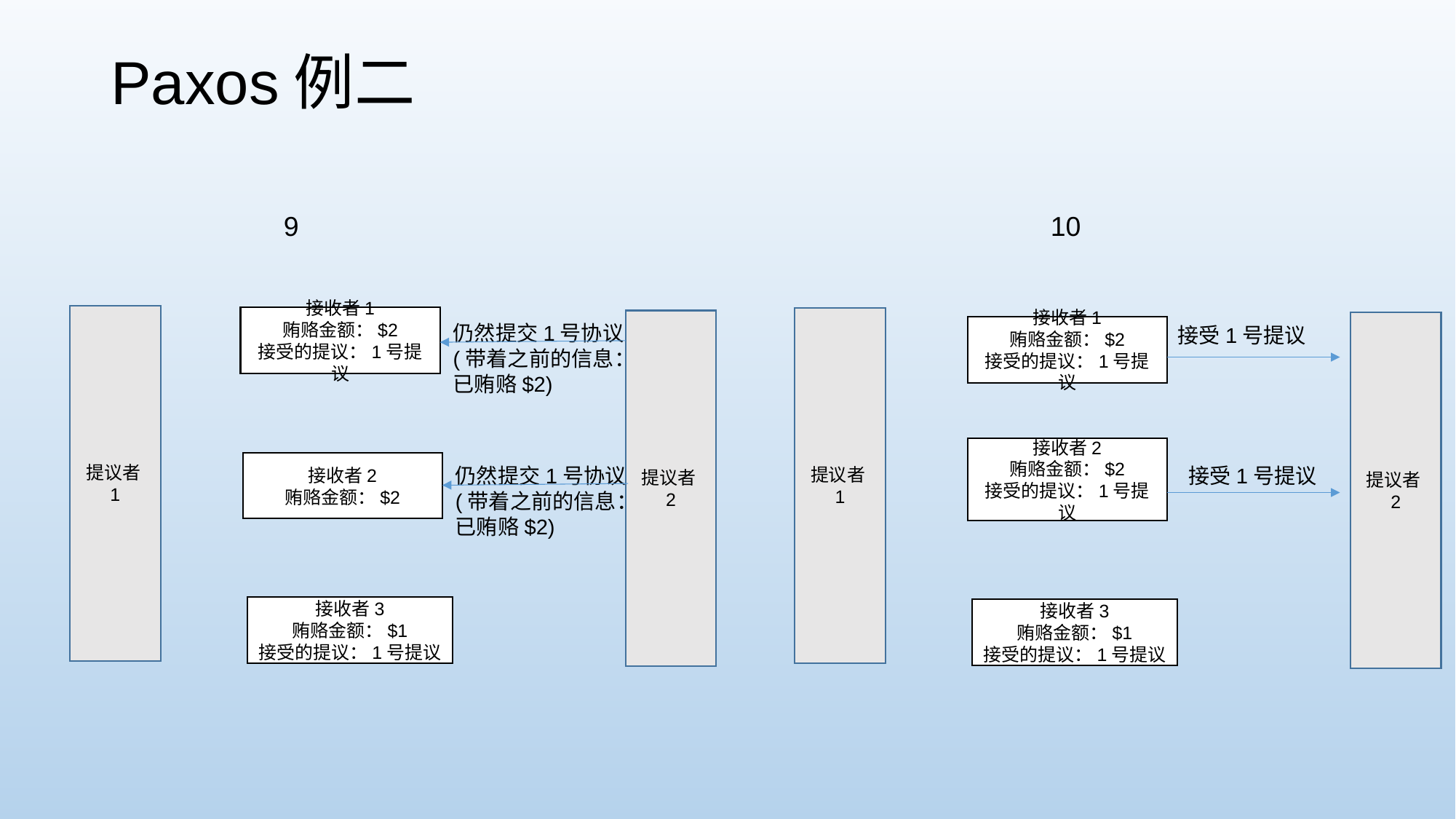

# Paxos例二
9
10
提议者1

接收者1
贿赂金额：$2
接受的提议：1号提议

提议者1
提议者2
提议者2
仍然提交1号协议
(带着之前的信息：已贿赂$2)

接收者1
贿赂金额：$2
接受的提议：1号提议

接受1号提议

接收者2
贿赂金额：$2
接受的提议：1号提议

接收者2
贿赂金额：$2

仍然提交1号协议
(带着之前的信息：已贿赂$2)
接受1号提议

接收者3
贿赂金额：$1
接受的提议：1号提议

接收者3
贿赂金额：$1
接受的提议：1号提议